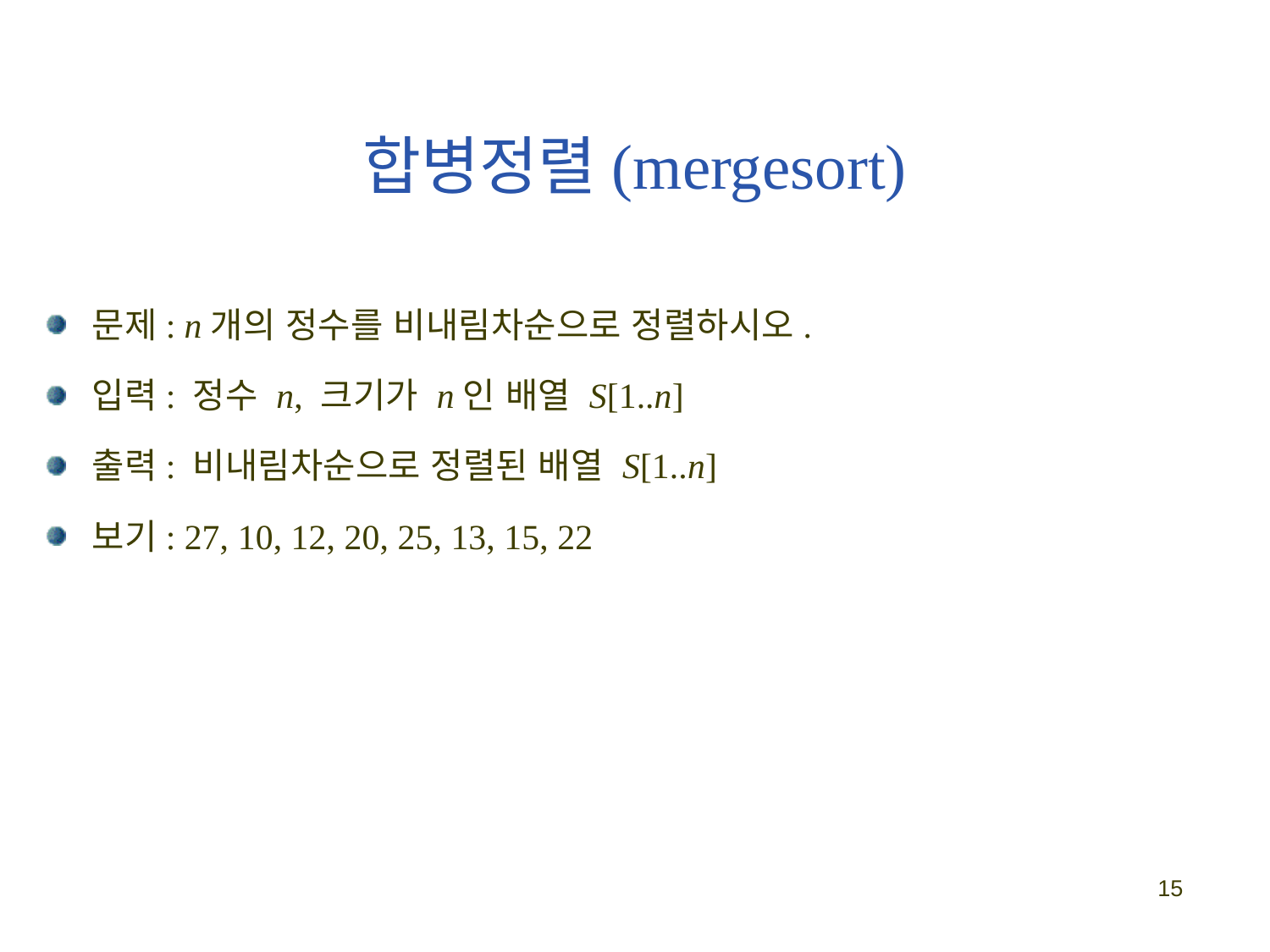

# 합병정렬(mergesort)
문제: n개의 정수를 비내림차순으로 정렬하시오.
입력: 정수 n, 크기가 n인 배열 S[1..n]
출력: 비내림차순으로 정렬된 배열 S[1..n]
보기: 27, 10, 12, 20, 25, 13, 15, 22
15